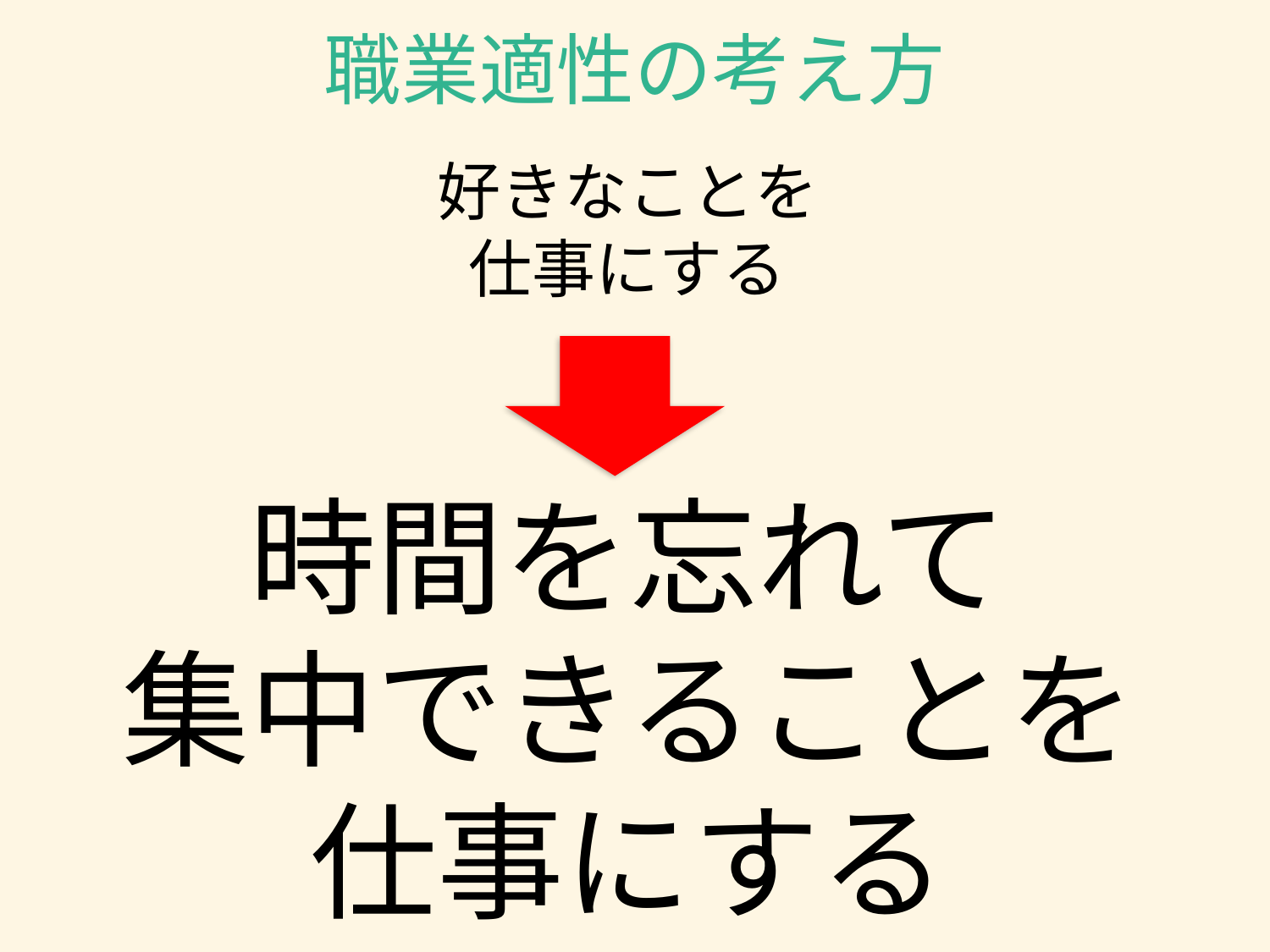

# 職業適性の考え方
好きなことを
仕事にする

時間を忘れて
集中できることを
仕事にする